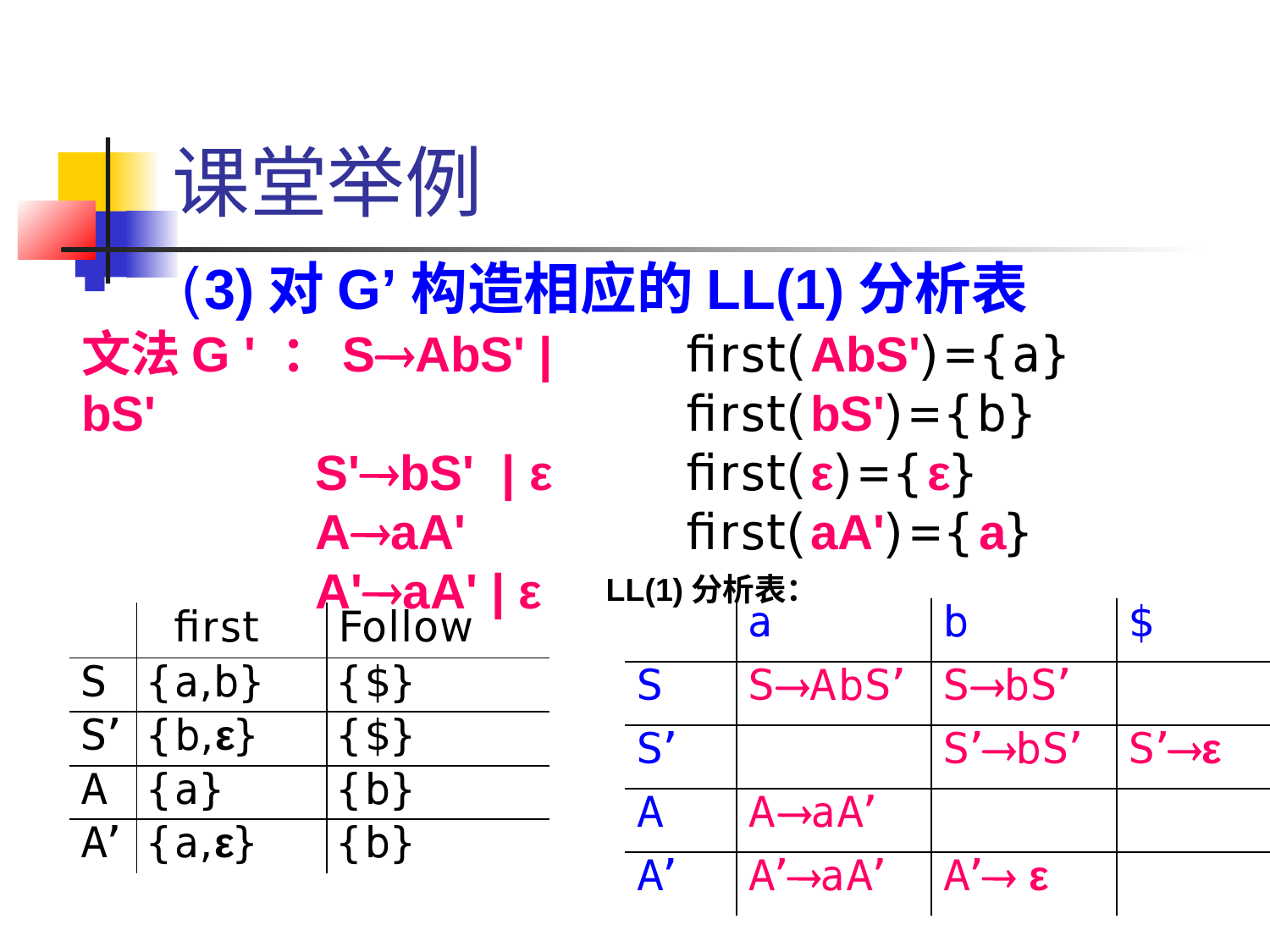

课堂举例
   (3)对G’构造相应的LL(1)分析表
文法G ' ：S→AbS' | bS'
                 S'→bS'  | ε
                 A→aA'
                 A'→aA' | ε

first(AbS')={a}
first(bS')={b}
first(ε)={ε}
first(aA')={a}
LL(1)分析表：

|  | a | b | $ |
| --- | --- | --- | --- |
| S | S→AbS’ | S→bS’ |  |
| S’ |  | S’→bS’ | S’→ε |
| A | A→aA’ |  |  |
| A’ | A’→aA’ | A’→ ε |  |
|  | first | Follow |
| --- | --- | --- |
| S | {a,b} | {$} |
| S’ | {b,ε} | {$} |
| A | {a} | {b} |
| A’ | {a,ε} | {b} |